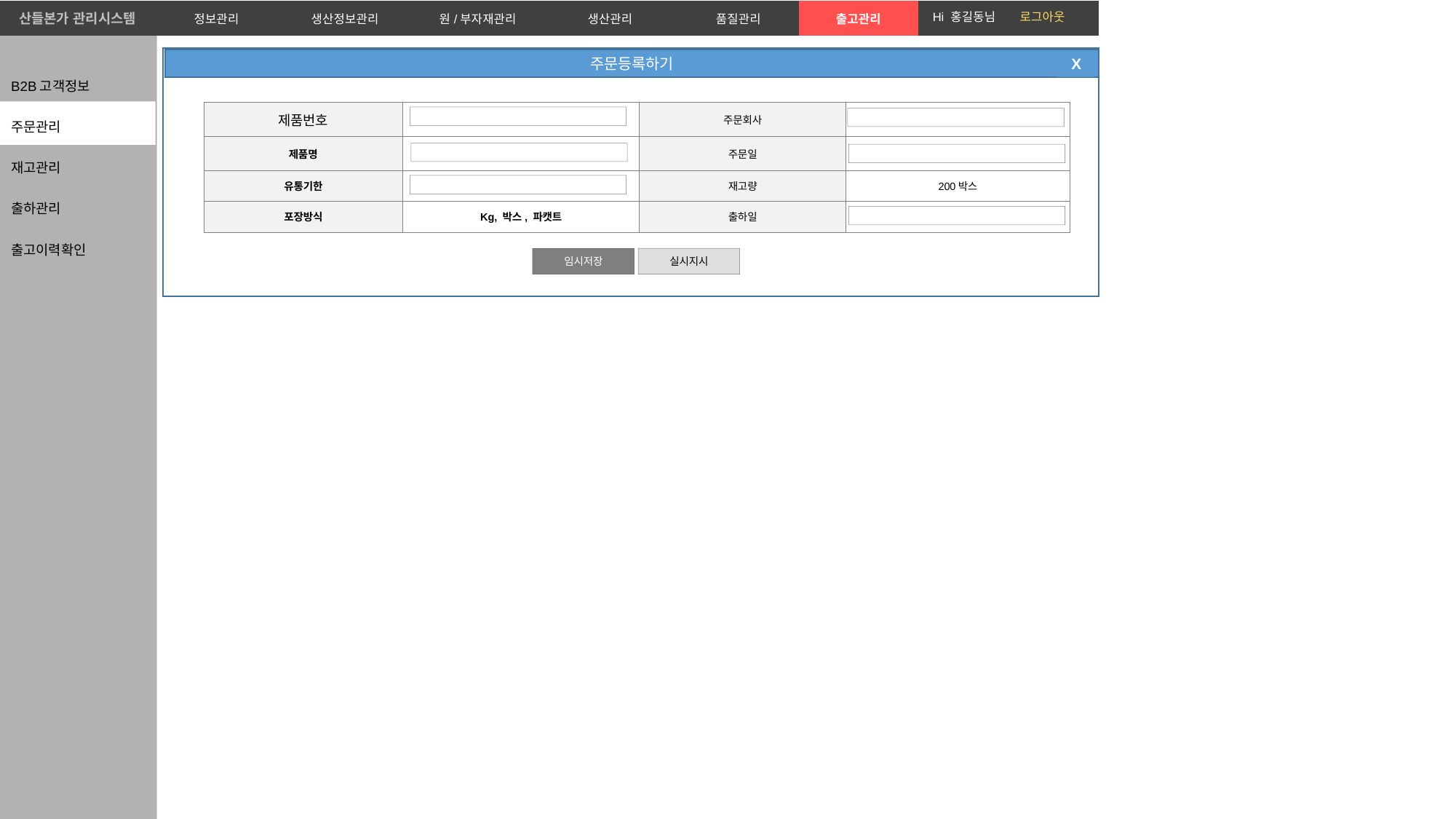

| 산들본가 관리시스템 | 정보관리 | 생산정보관리 | 원/부자재관리 | 생산관리 | 품질관리 | 출고관리 |  |
| --- | --- | --- | --- | --- | --- | --- | --- |
Hi 홍길동님       로그아웃

B2B고객정보
주문관리
재고관리
출하관리
출고이력확인

주문등록하기
X
`
| 제품번호 |  | 주문회사 |  |
| --- | --- | --- | --- |
| 제품명 |  | 주문일 |  |
| 유통기한 |  | 재고량 | 200박스 |
| 포장방식 | Kg, 박스, 파캣트 | 출하일 |  |

임시저장
실시지시